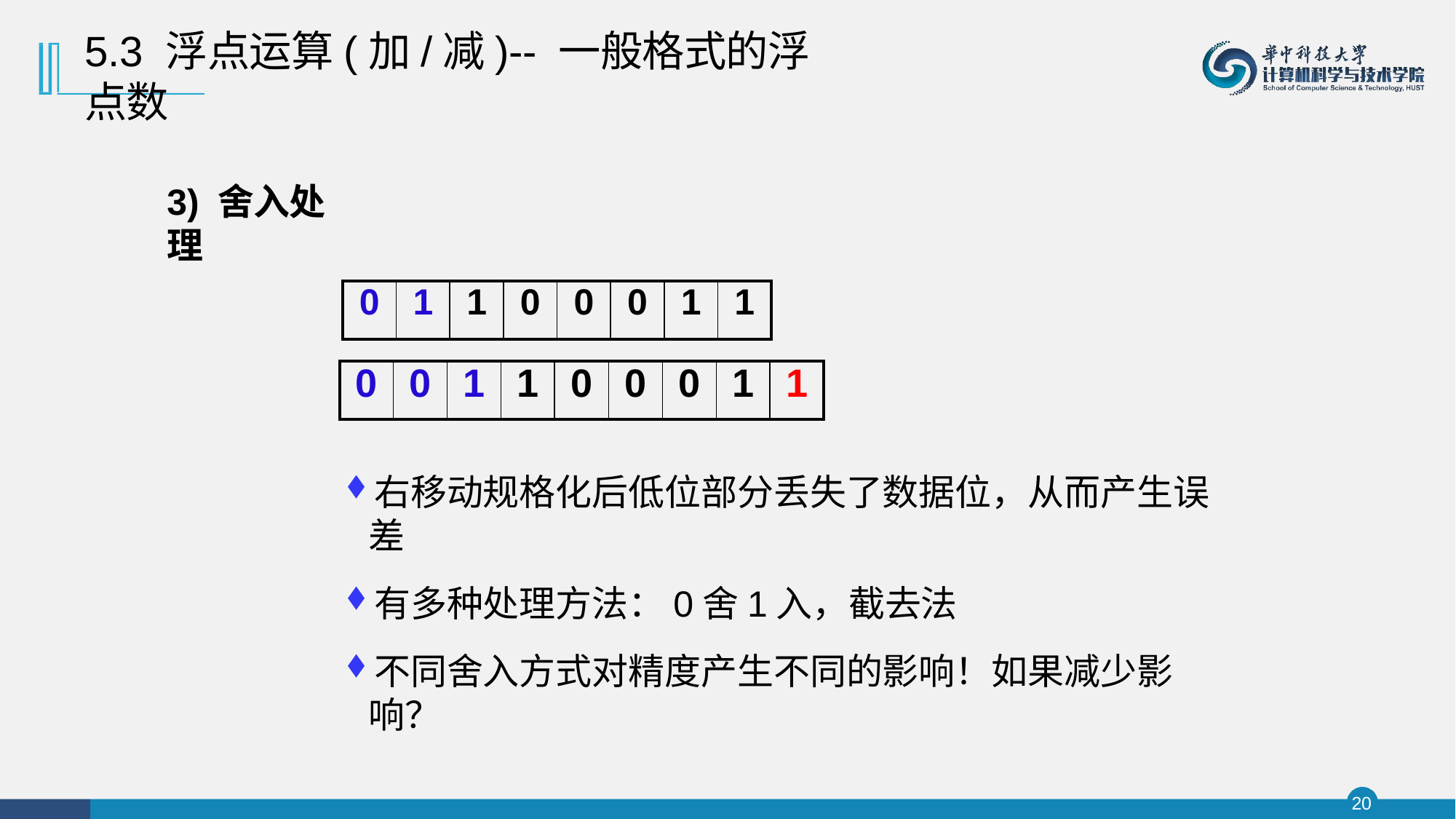

# 5.3 浮点运算(加/减)-- 一般格式的浮点数
3) 舍入处理
| 0 | 1 | 1 | 0 | 0 | 0 | 1 | 1 |
| --- | --- | --- | --- | --- | --- | --- | --- |
| 0 | 0 | 1 | 1 | 0 | 0 | 0 | 1 | 1 |
| --- | --- | --- | --- | --- | --- | --- | --- | --- |
右移动规格化后低位部分丢失了数据位，从而产生误差
有多种处理方法：0舍1入，截去法
不同舍入方式对精度产生不同的影响！如果减少影响？
20